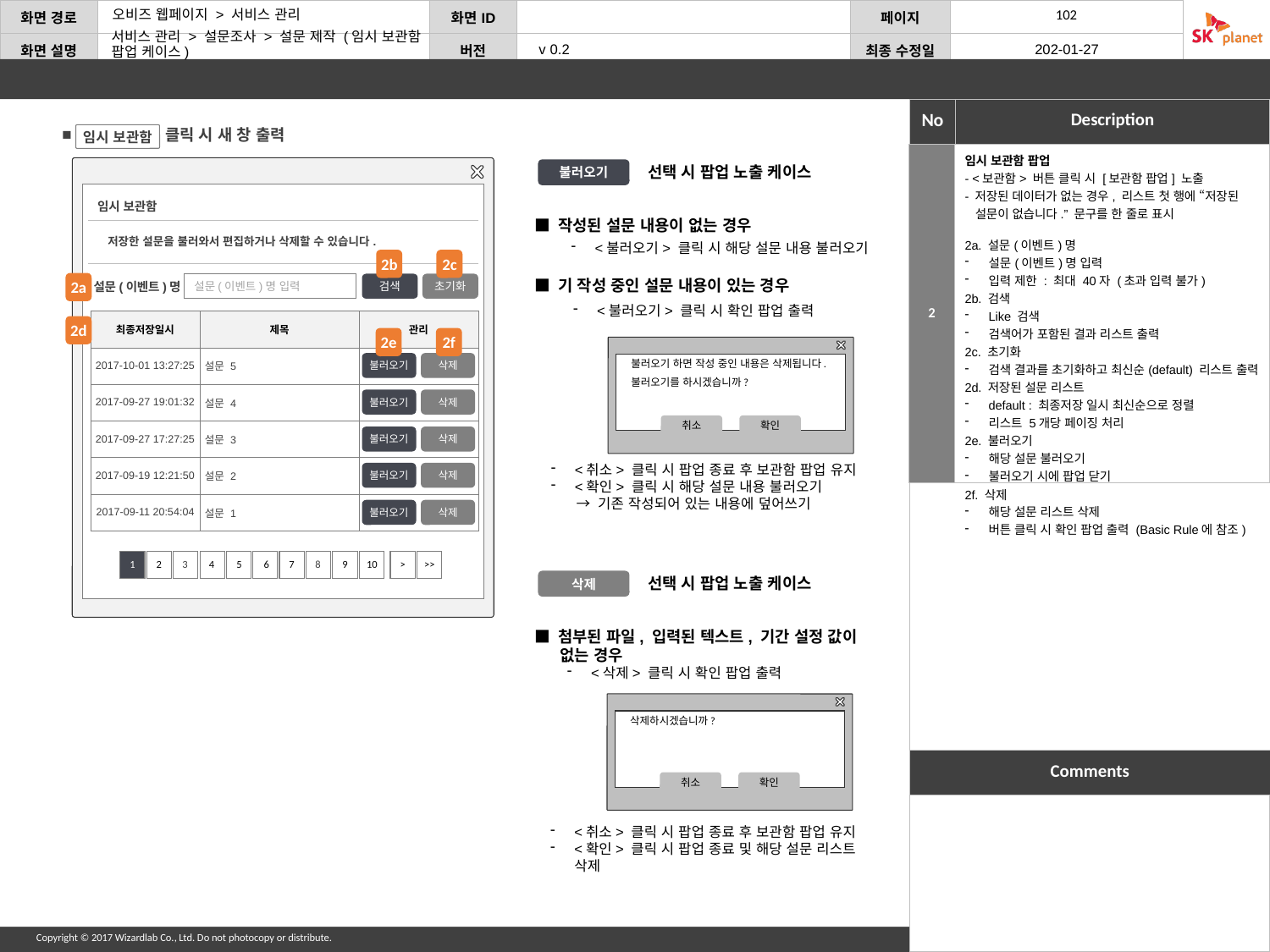

서비스 관리 > 설문조사 > 설문 제작 (임시 보관함 팝업 케이스)
                 클릭 시 새 창 출력
임시 보관함
| 2 | 임시 보관함 팝업 - <보관함> 버튼 클릭 시 [보관함 팝업] 노출 - 저장된 데이터가 없는 경우, 리스트 첫 행에 “저장된 설문이 없습니다.” 문구를 한 줄로 표시 2a. 설문(이벤트)명 설문(이벤트)명 입력 입력 제한 : 최대 40자 (초과 입력 불가) 2b. 검색 Like 검색 검색어가 포함된 결과 리스트 출력 2c. 초기화 검색 결과를 초기화하고 최신순(default) 리스트 출력 2d. 저장된 설문 리스트 default : 최종저장 일시 최신순으로 정렬 리스트 5개당 페이징 처리 2e. 불러오기 해당 설문 불러오기 불러오기 시에 팝업 닫기 2f. 삭제 해당 설문 리스트 삭제 버튼 클릭 시 확인 팝업 출력 (Basic Rule에 참조) |
| --- | --- |
선택 시 팝업 노출 케이스
불러오기
■ 작성된 설문 내용이 없는 경우
<불러오기> 클릭 시 해당 설문 내용 불러오기
■ 기 작성 중인 설문 내용이 있는 경우
<불러오기> 클릭 시 확인 팝업 출력

불러오기 하면 작성 중인 내용은 삭제됩니다.
불러오기를 하시겠습니까?
취소
확인
<취소> 클릭 시 팝업 종료 후 보관함 팝업 유지
<확인> 클릭 시 해당 설문 내용 불러오기
→ 기존 작성되어 있는 내용에 덮어쓰기

임시 보관함
저장한 설문을 불러와서 편집하거나 삭제할 수 있습니다.
1

2

3

4

5

6
7

8

9

10

>

>>

설문(이벤트)명
설문(이벤트)명 입력
검색
초기화

질문 1
2b
2c
∨
2a
| 최종저장일시 | 제목 | 관리 |
| --- | --- | --- |
| 2017-10-01 13:27:25 | 설문 5 |  |
| 2017-09-27 19:01:32 | 설문 4 |  |
| 2017-09-27 17:27:25 | 설문 3 |  |
| 2017-09-19 12:21:50 | 설문 2 |  |
| 2017-09-11 20:54:04 | 설문 1 |  |
2d
2e
2f
불러오기
삭제
불러오기
삭제
불러오기
삭제
불러오기
삭제
불러오기
삭제
선택 시 팝업 노출 케이스
삭제
■ 첨부된 파일, 입력된 텍스트, 기간 설정 값이 없는 경우
<삭제> 클릭 시 확인 팝업 출력

삭제하시겠습니까?

취소
확인
<취소> 클릭 시 팝업 종료 후 보관함 팝업 유지
<확인> 클릭 시 팝업 종료 및 해당 설문 리스트 삭제